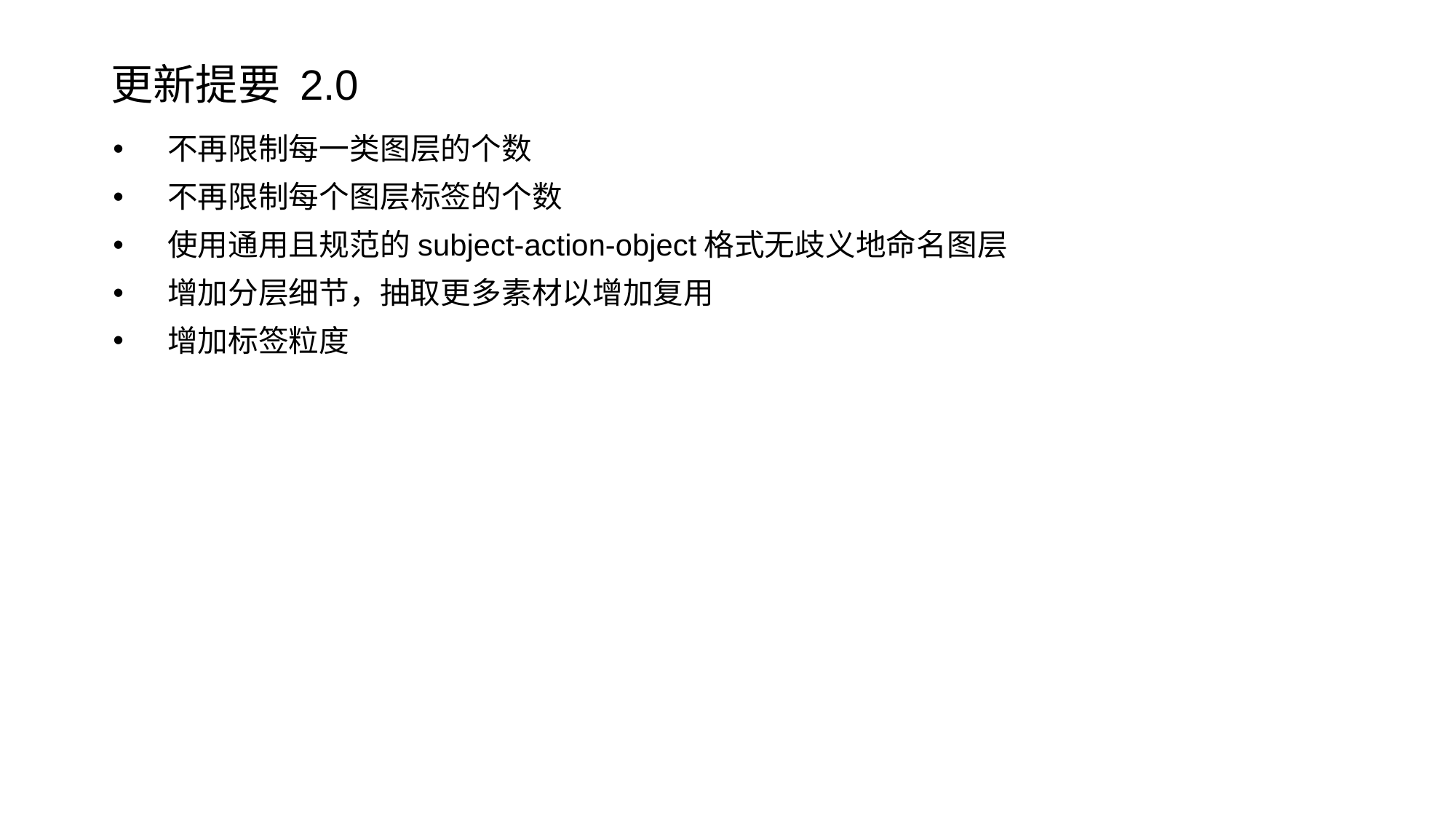

# 更新提要 2.0
不再限制每一类图层的个数
不再限制每个图层标签的个数
使用通用且规范的subject-action-object格式无歧义地命名图层
增加分层细节，抽取更多素材以增加复用
增加标签粒度